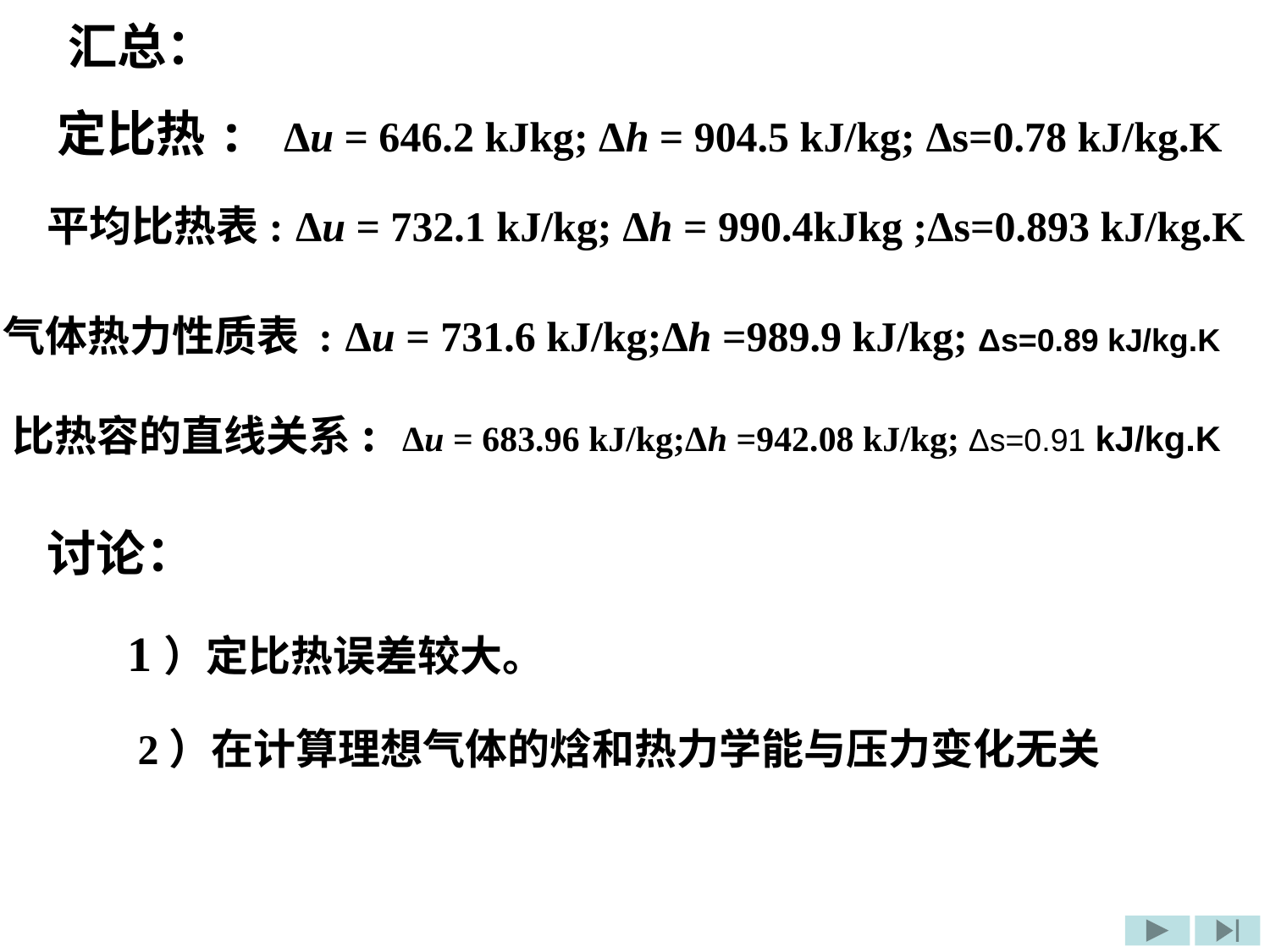

汇总：
定比热:   Δu = 646.2 kJkg; Δh = 904.5 kJ/kg; Δs=0.78 kJ/kg.K
平均比热表: Δu = 732.1 kJ/kg; Δh = 990.4kJkg ;Δs=0.893 kJ/kg.K
气体热力性质表 : Δu = 731.6 kJ/kg;Δh =989.9 kJ/kg; Δs=0.89 kJ/kg.K

比热容的直线关系:  Δu = 683.96 kJ/kg;Δh =942.08 kJ/kg; Δs=0.91 kJ/kg.K

讨论：
1）定比热误差较大。
2）在计算理想气体的焓和热力学能与压力变化无关